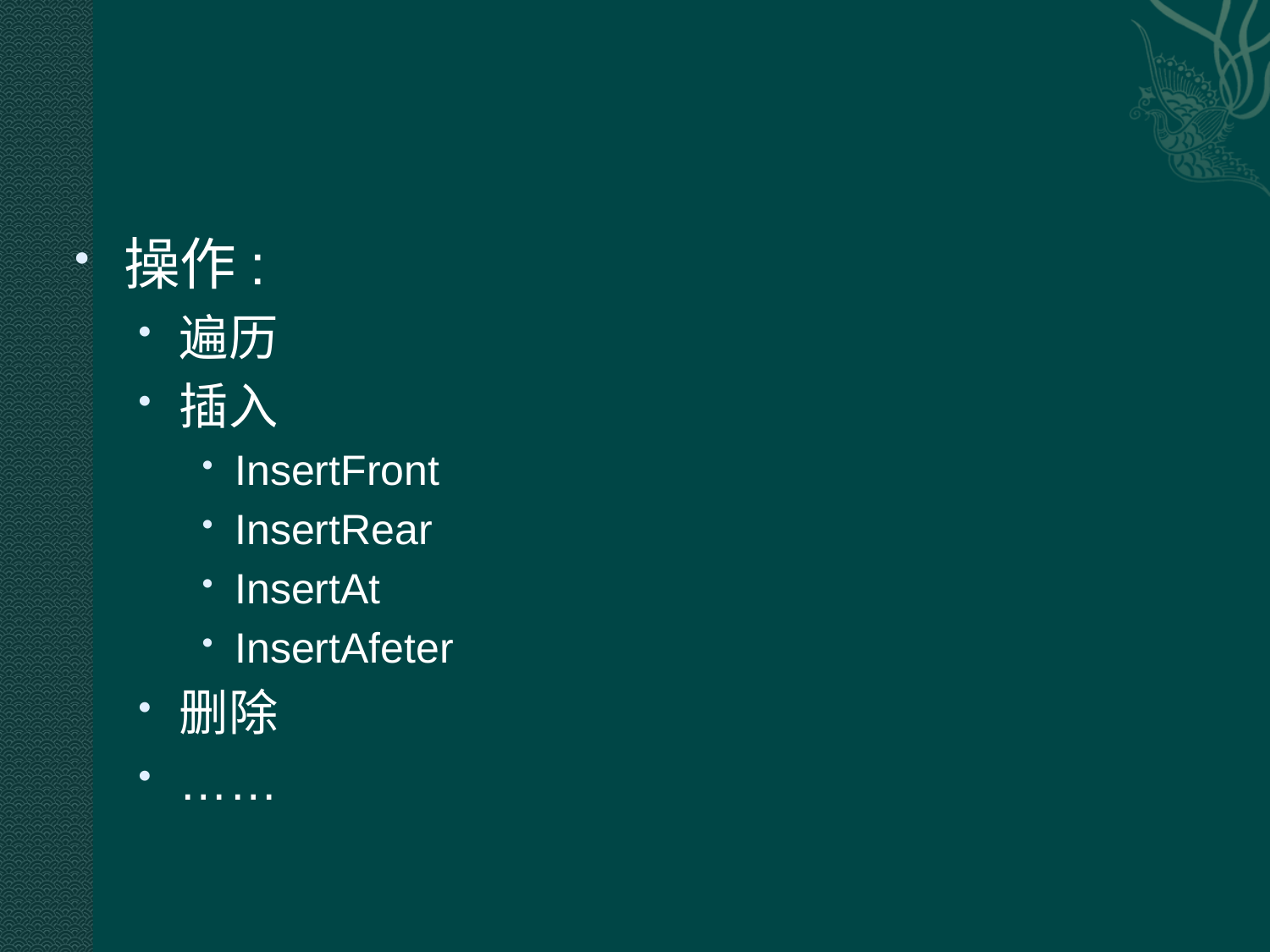

操作:
遍历
插入
InsertFront
InsertRear
InsertAt
InsertAfeter
删除
……